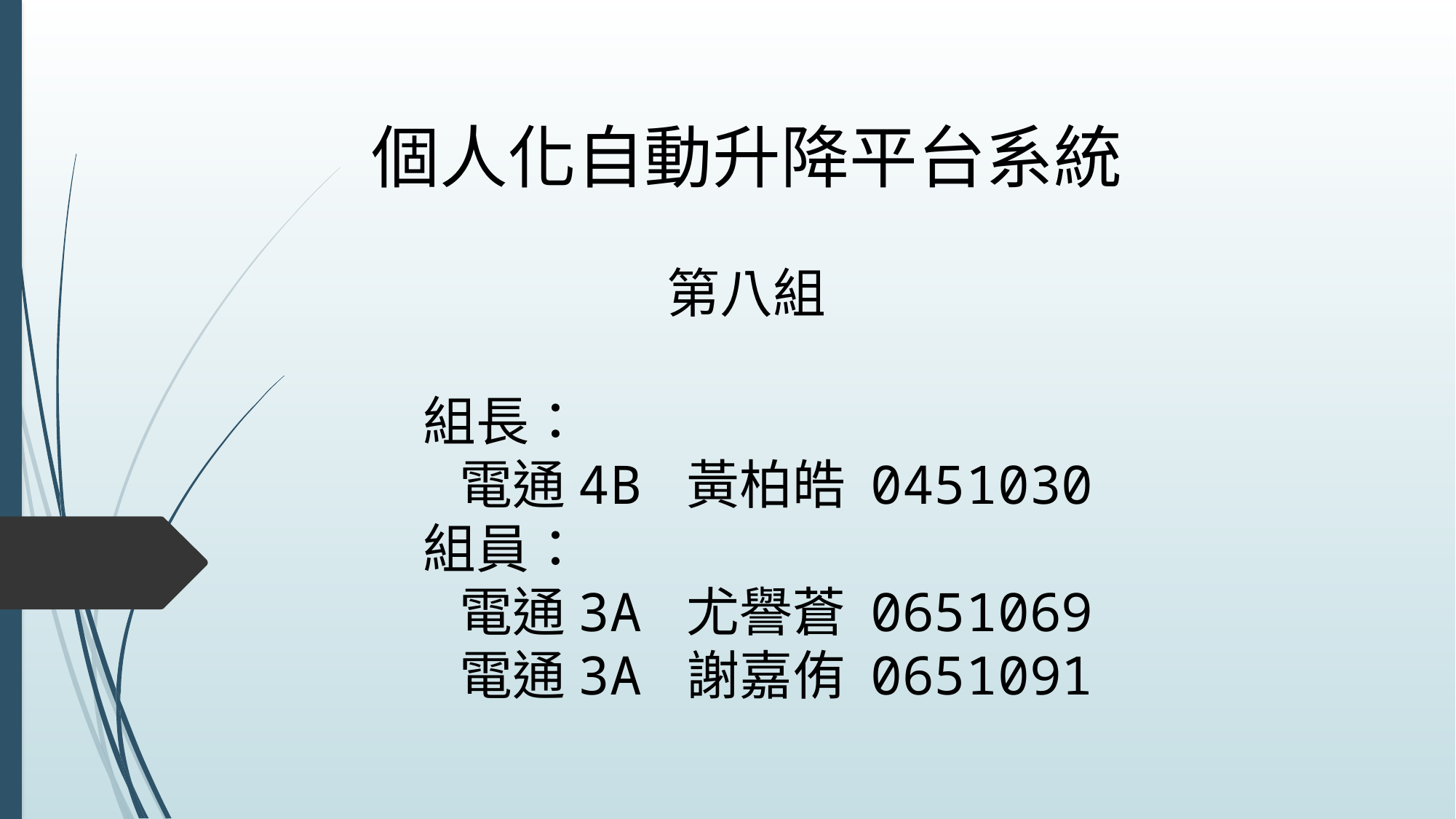

個人化自動升降平台系統

第八組

組長：
  電通4B 黃柏皓 0451030
組員：
  電通3A 尤譽蒼 0651069
  電通3A 謝嘉侑 0651091